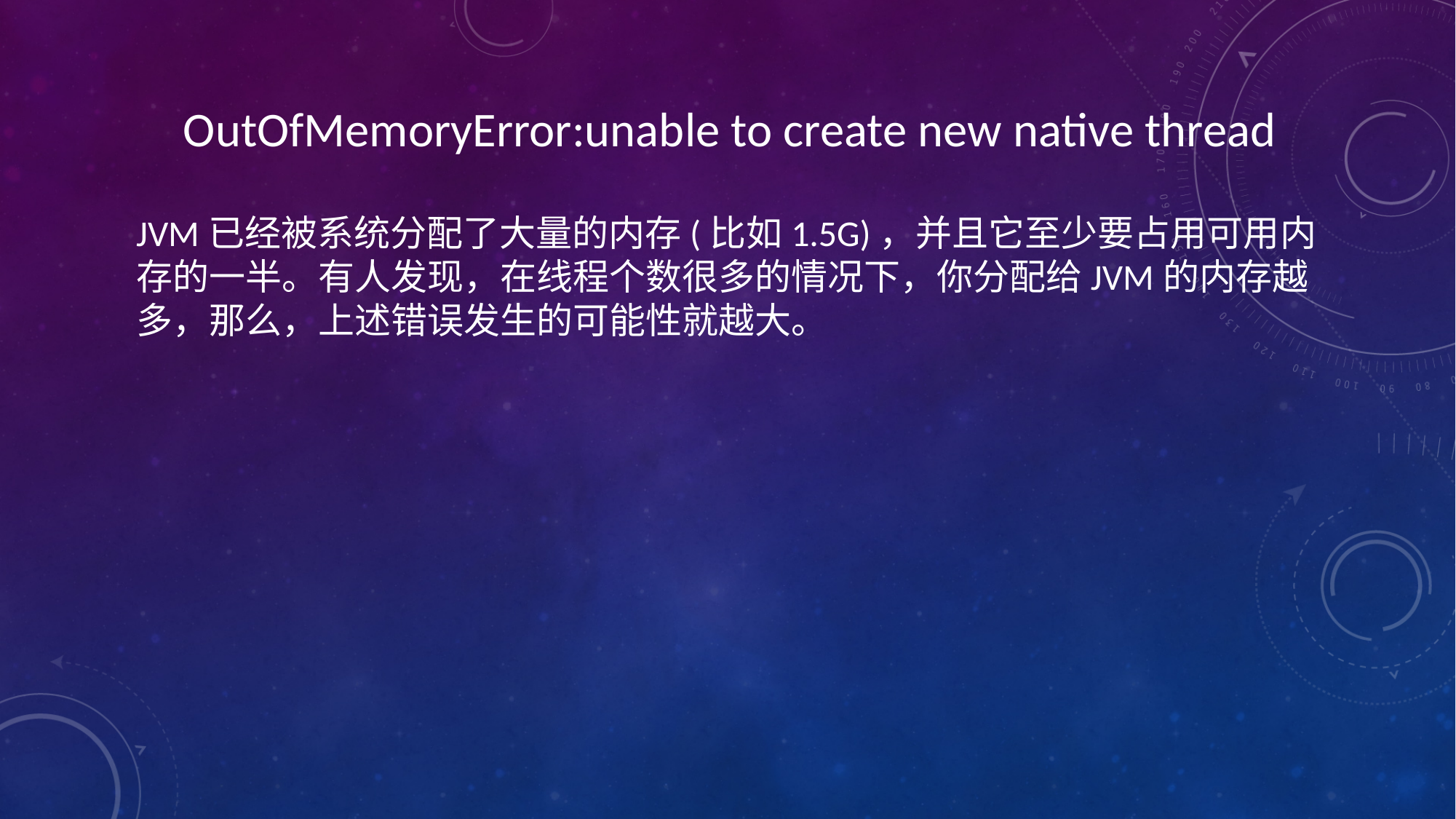

OutOfMemoryError:unable to create new native thread
JVM已经被系统分配了大量的内存(比如1.5G)，并且它至少要占用可用内存的一半。有人发现，在线程个数很多的情况下，你分配给JVM的内存越多，那么，上述错误发生的可能性就越大。